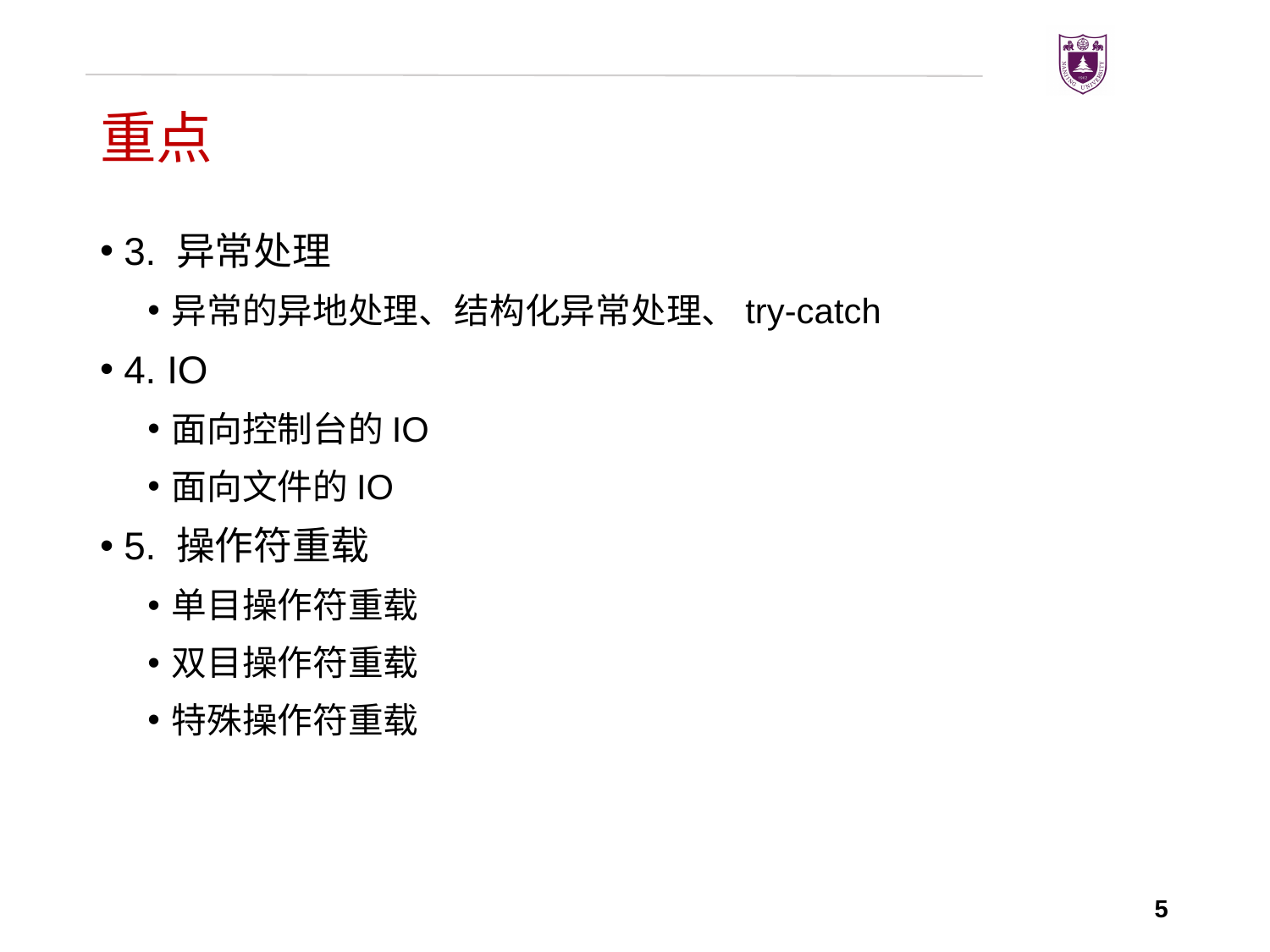

# 重点
3. 异常处理
异常的异地处理、结构化异常处理、try-catch
4. IO
面向控制台的IO
面向文件的IO
5. 操作符重载
单目操作符重载
双目操作符重载
特殊操作符重载
5